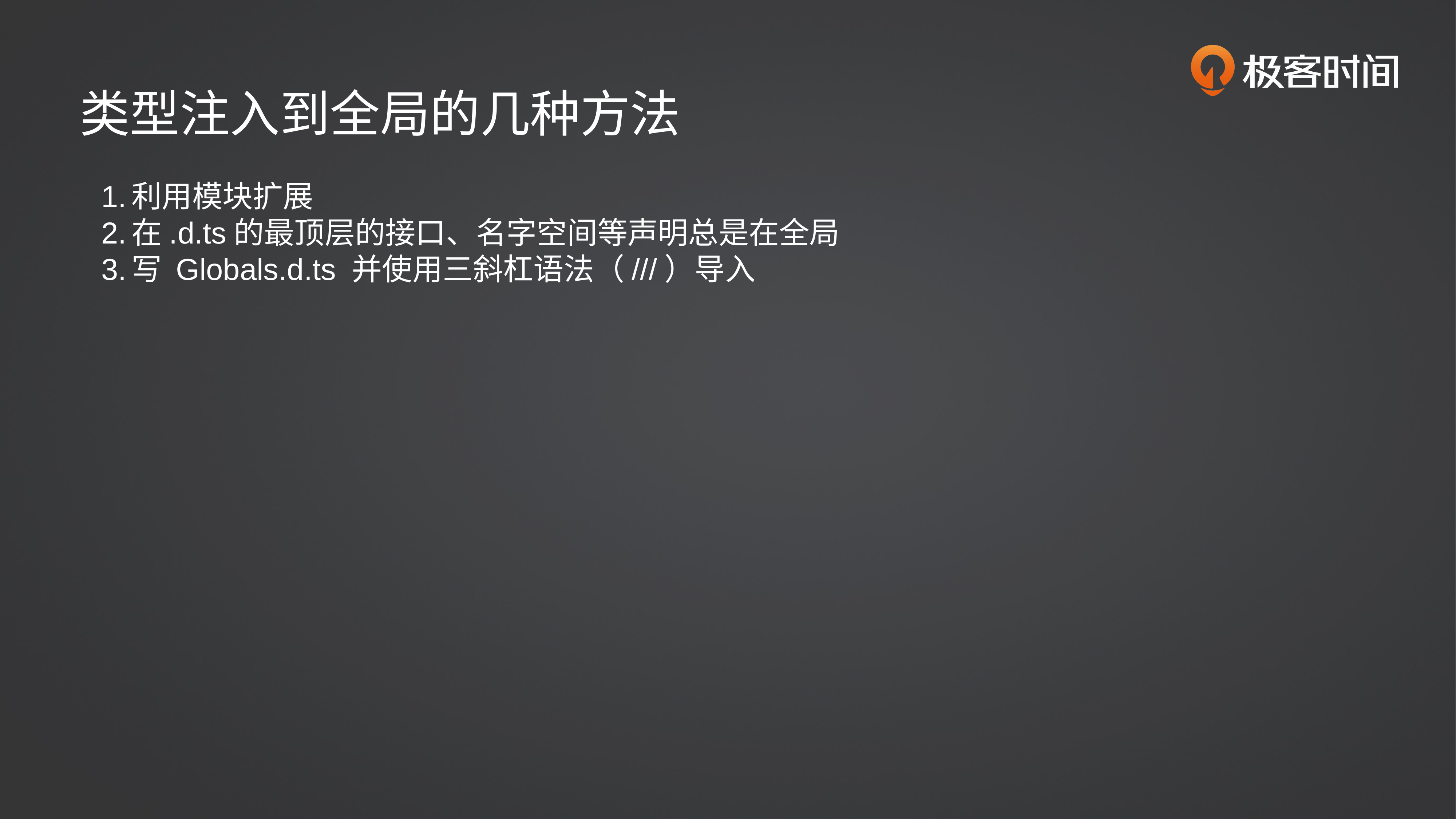

类型注入到全局的几种方法
利用模块扩展
在.d.ts的最顶层的接口、名字空间等声明总是在全局
写 Globals.d.ts 并使用三斜杠语法（///）导入